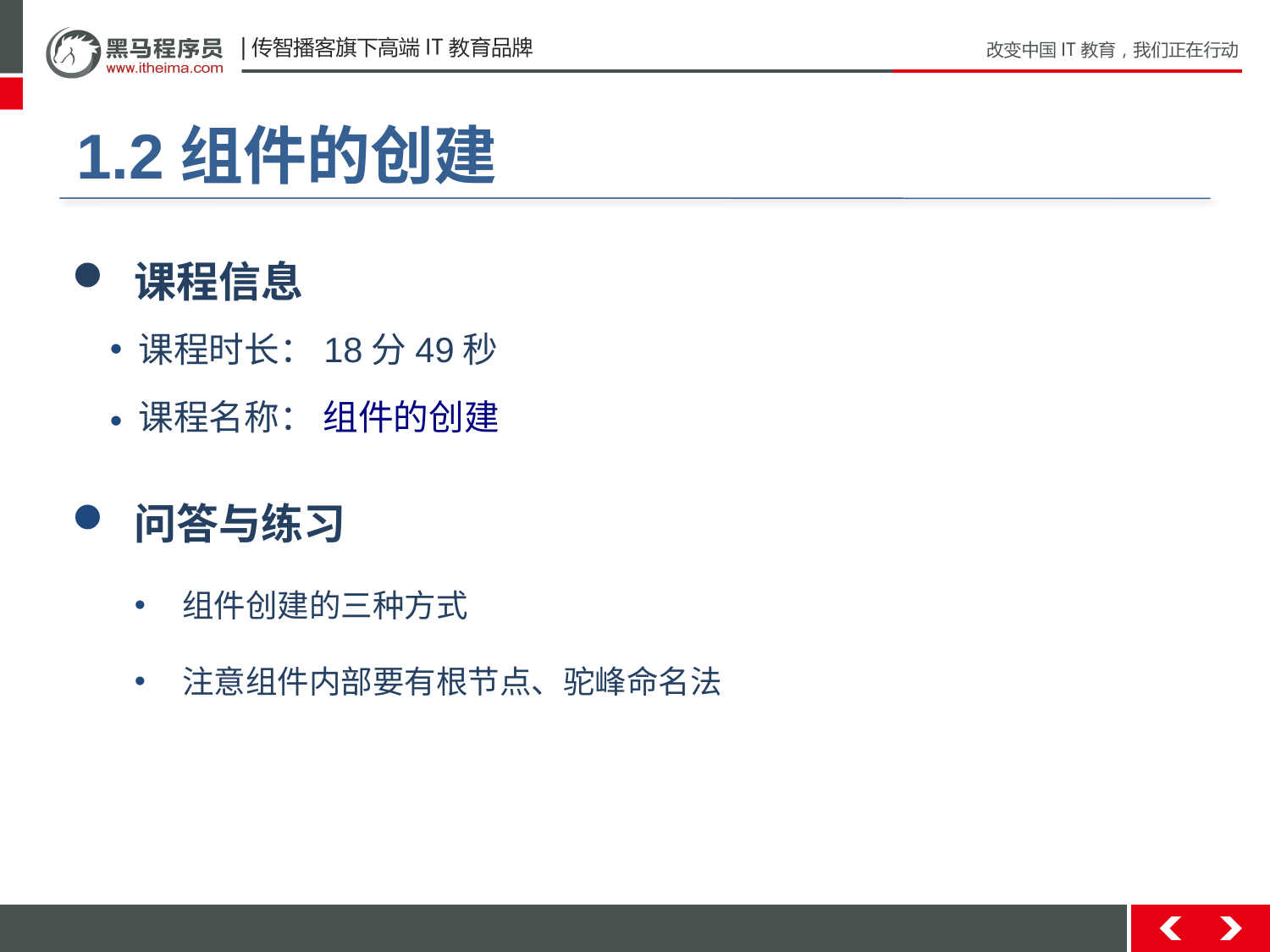

#
1.2组件的创建
 课程信息
 课程时长：18分49秒
 课程名称： 组件的创建
 问答与练习
组件创建的三种方式
注意组件内部要有根节点、驼峰命名法